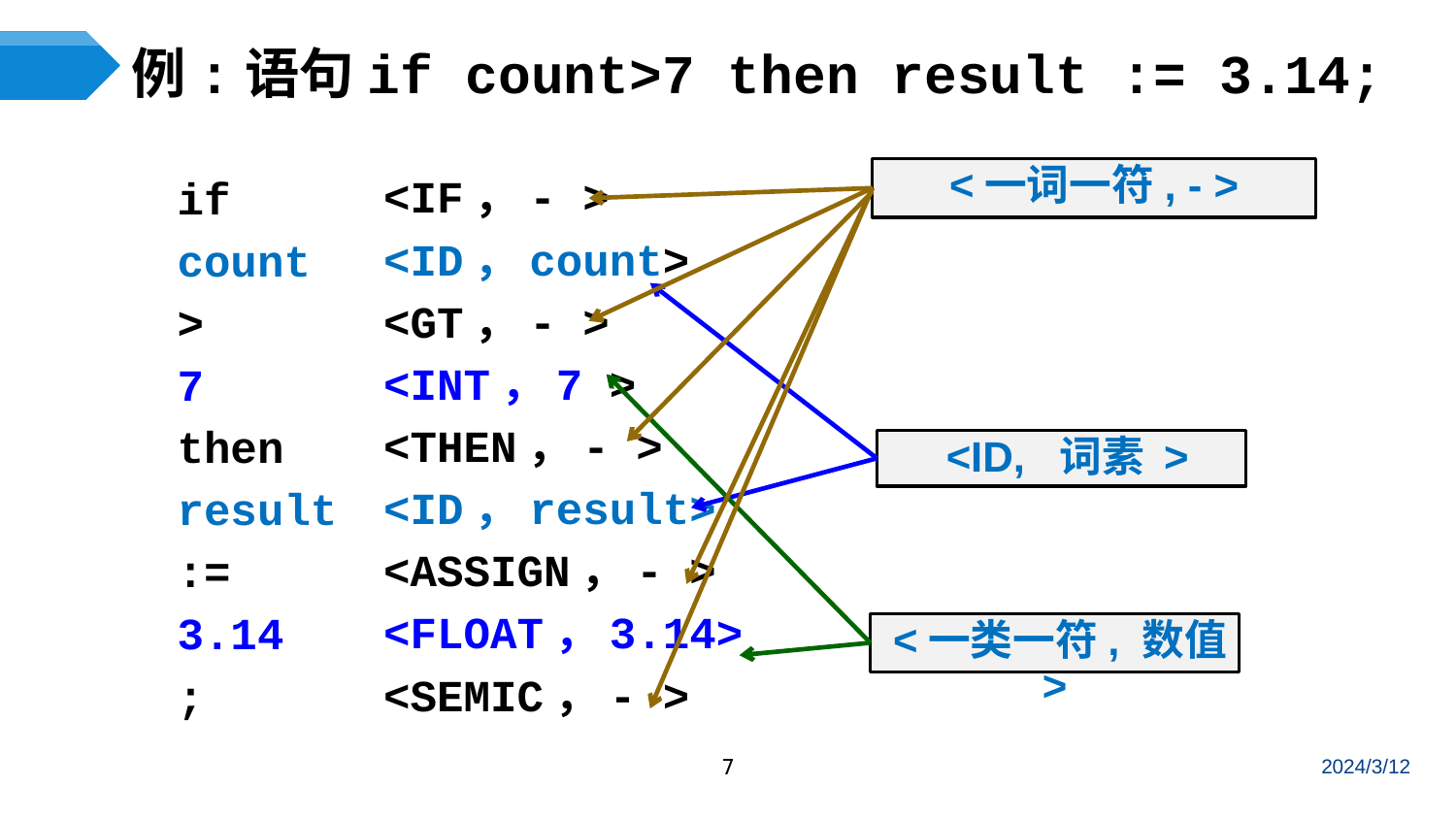

# 例:语句if count>7 then result := 3.14;
<一词一符, - >
<IF，- >
<ID，count>
<GT，- >
<INT，7 >
<THEN，- >
<ID，result>
<ASSIGN，- >
<FLOAT，3.14>
<SEMIC，- >
if
count
>
7
then
result
:=
3.14
;
 <ID,  词素 >
 <一类一符, 数值>
7
2024/3/12